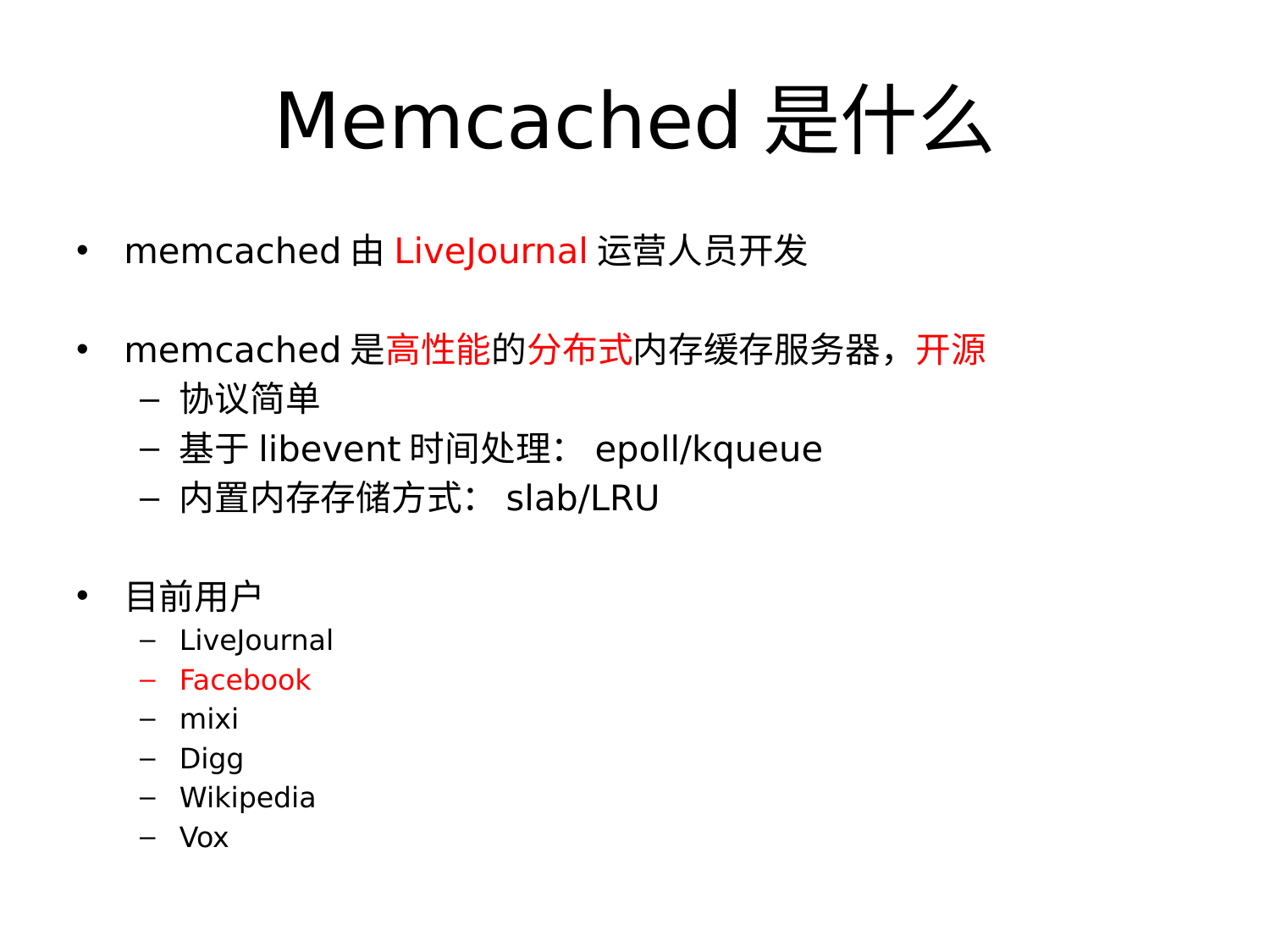

# Memcached是什么
memcached由LiveJournal运营人员开发

memcached是高性能的分布式内存缓存服务器，开源
协议简单
基于libevent时间处理：epoll/kqueue
内置内存存储方式：slab/LRU

目前用户
LiveJournal
Facebook
mixi
Digg
Wikipedia
Vox